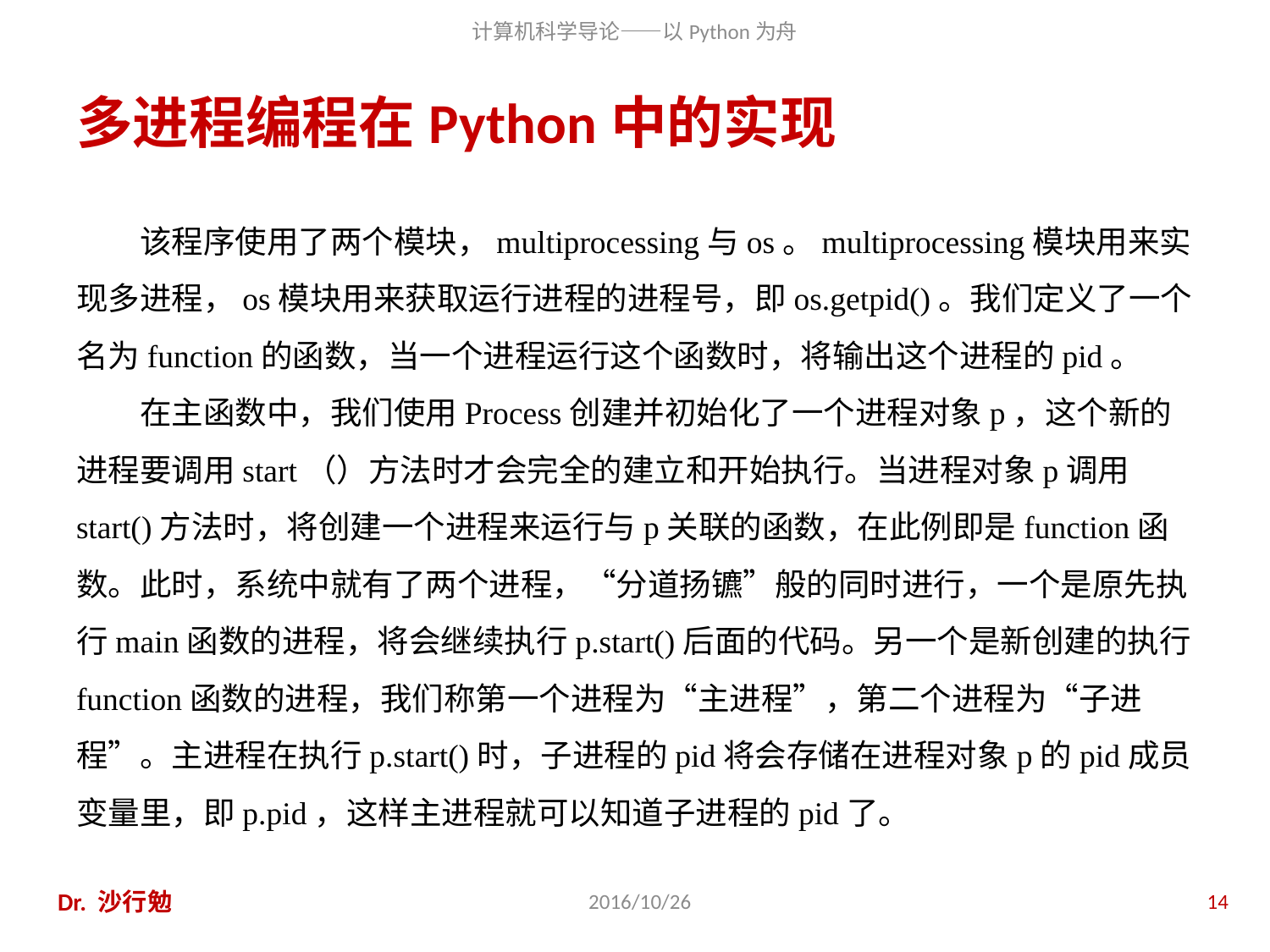

# 多进程编程在Python中的实现
该程序使用了两个模块，multiprocessing与os。multiprocessing模块用来实现多进程，os模块用来获取运行进程的进程号，即os.getpid()。我们定义了一个名为function的函数，当一个进程运行这个函数时，将输出这个进程的pid。
在主函数中，我们使用Process创建并初始化了一个进程对象p，这个新的进程要调用start（）方法时才会完全的建立和开始执行。当进程对象p调用start()方法时，将创建一个进程来运行与p关联的函数，在此例即是function函数。此时，系统中就有了两个进程，“分道扬镳”般的同时进行，一个是原先执行main函数的进程，将会继续执行p.start()后面的代码。另一个是新创建的执行function函数的进程，我们称第一个进程为“主进程”，第二个进程为“子进程”。主进程在执行p.start()时，子进程的pid将会存储在进程对象p的pid成员变量里，即p.pid，这样主进程就可以知道子进程的pid了。

Dr. 沙行勉
2016/10/26
14